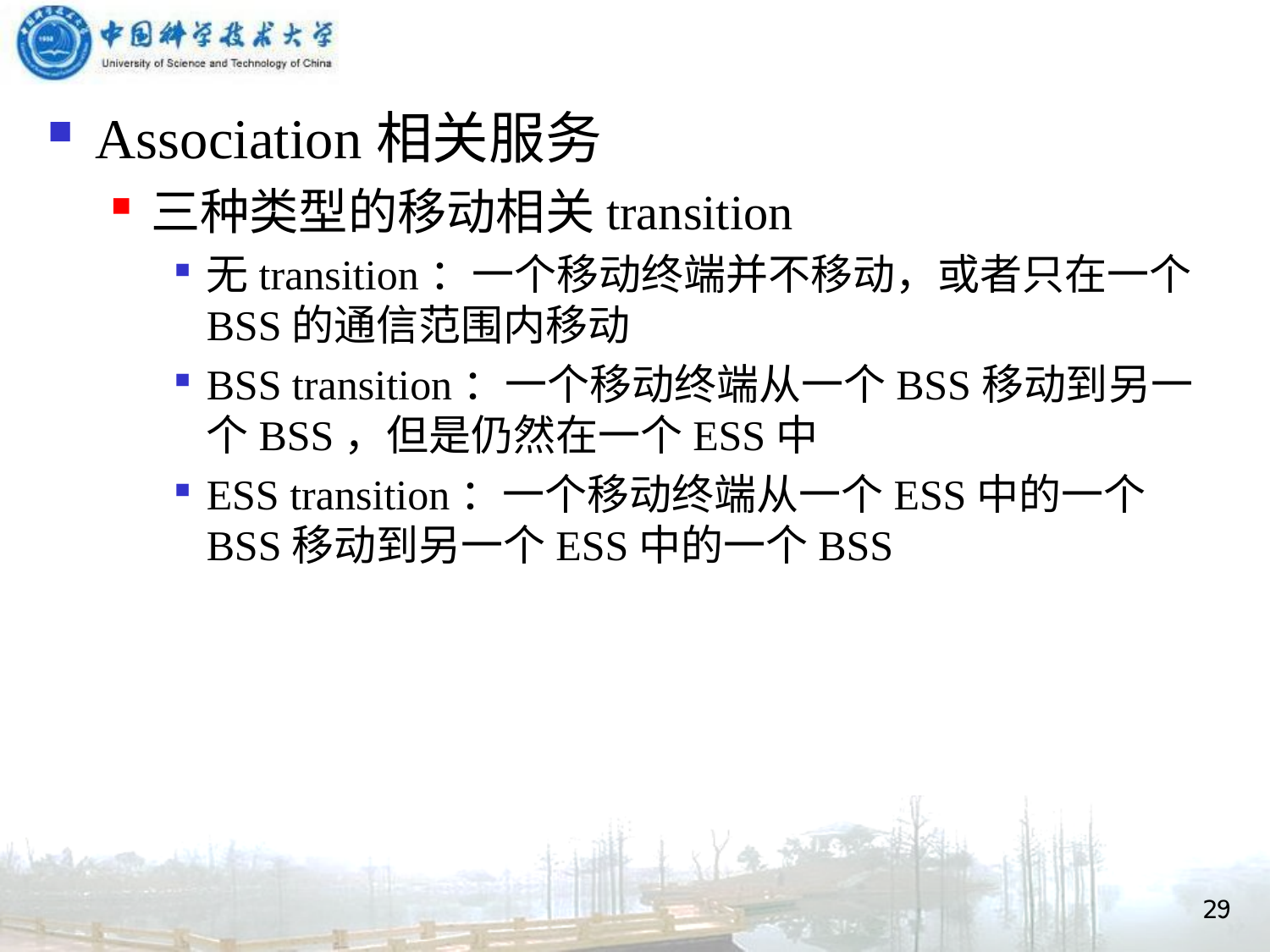

Association相关服务
三种类型的移动相关transition
无transition：一个移动终端并不移动，或者只在一个BSS的通信范围内移动
BSS transition：一个移动终端从一个BSS移动到另一个BSS，但是仍然在一个ESS中
ESS transition：一个移动终端从一个ESS中的一个BSS移动到另一个ESS中的一个BSS

29